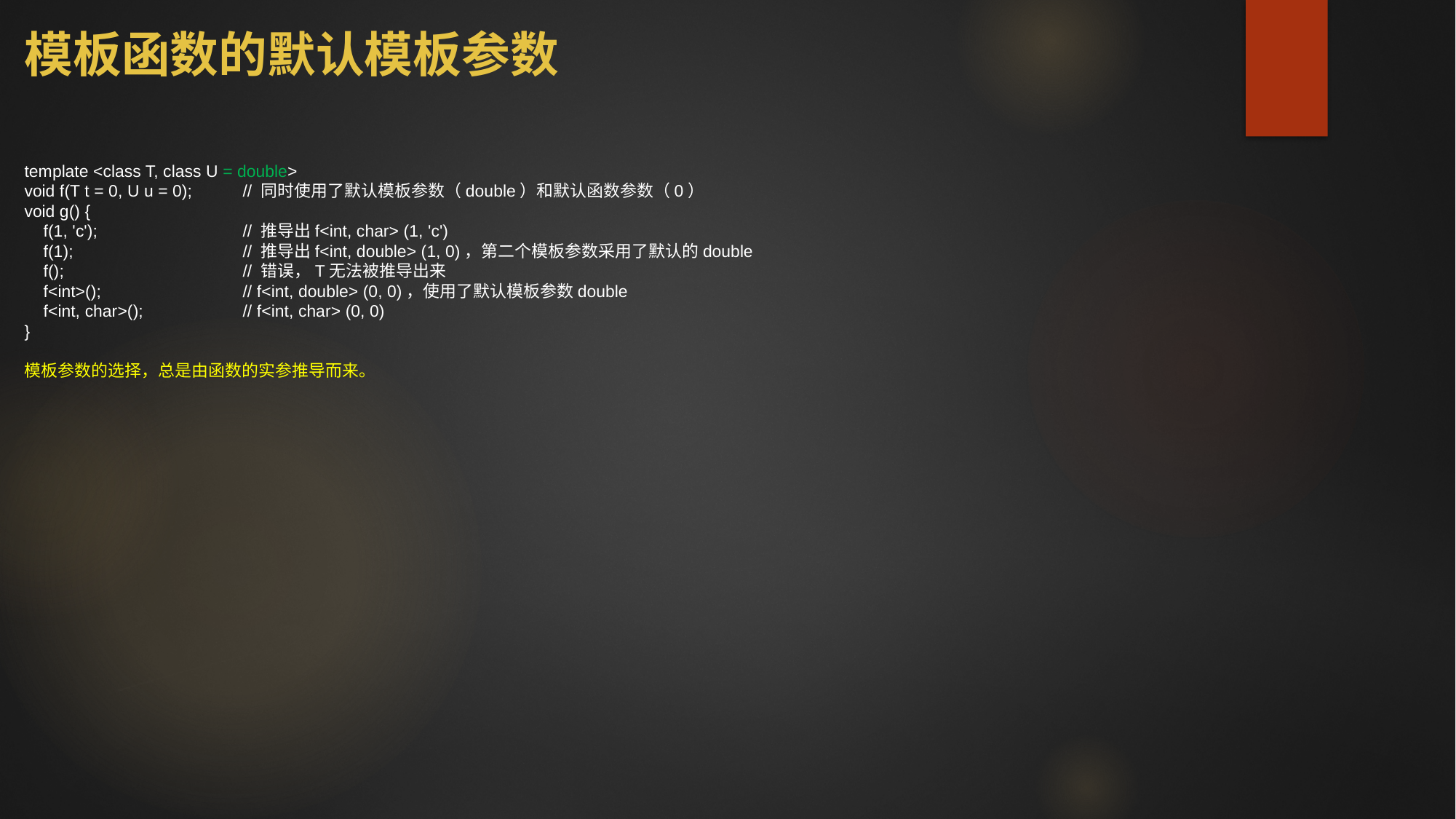

# 模板函数的默认模板参数
template <class T, class U = double>
void f(T t = 0, U u = 0);	// 同时使用了默认模板参数（double）和默认函数参数（0）
void g() {
    f(1, 'c');		// 推导出f<int, char> (1, 'c')
    f(1);		// 推导出f<int, double> (1, 0)，第二个模板参数采用了默认的double
    f();		// 错误，T无法被推导出来
    f<int>();		// f<int, double> (0, 0)，使用了默认模板参数double
    f<int, char>();	// f<int, char> (0, 0)
}

模板参数的选择，总是由函数的实参推导而来。